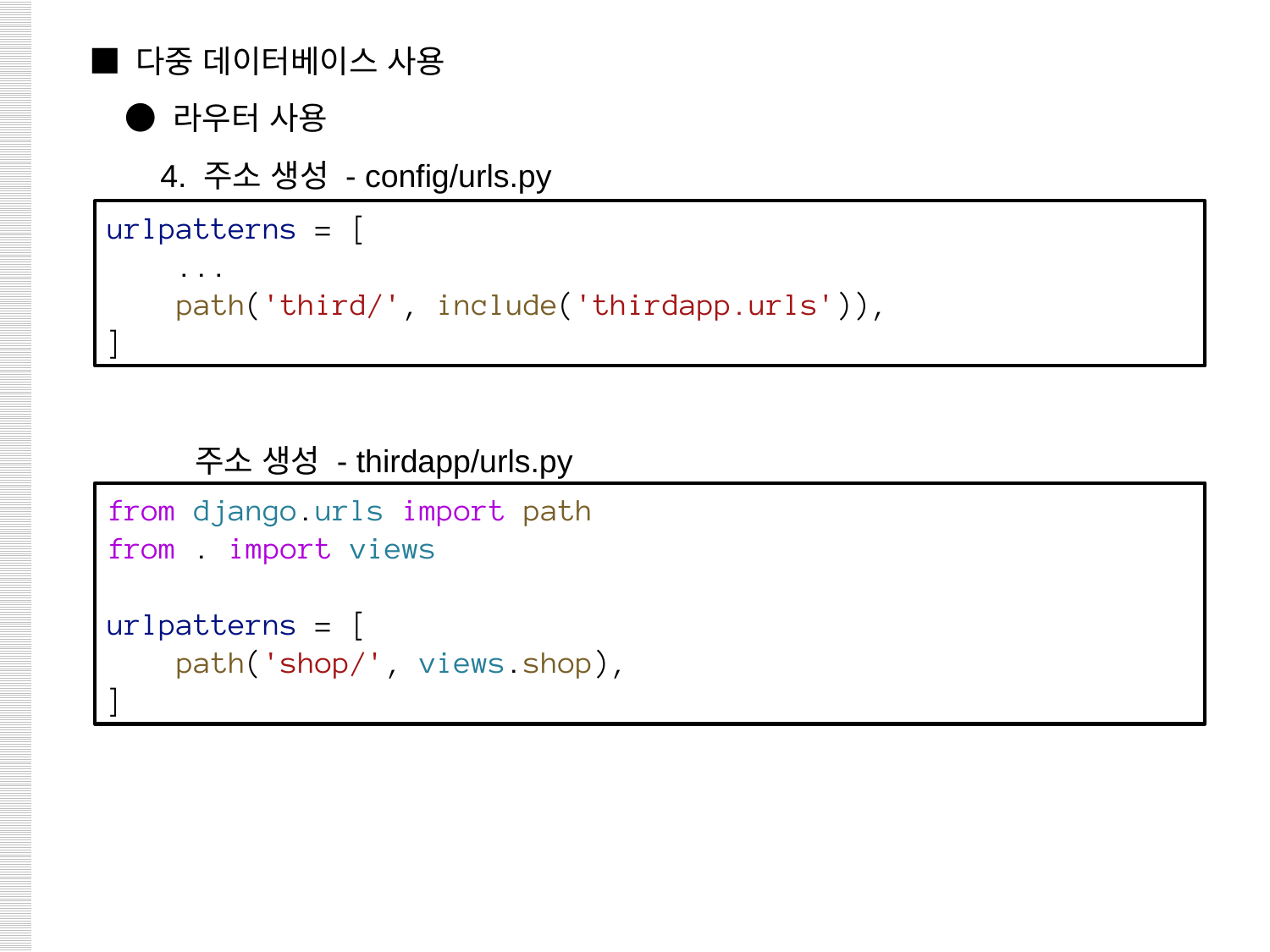

■ 다중 데이터베이스 사용
    ● 라우터 사용
        4. 주소 생성 - config/urls.py

           주소 생성 - thirdapp/urls.py
urlpatterns = [
    ...
    path('third/', include('thirdapp.urls')),
]
from django.urls import path
from . import views

urlpatterns = [
    path('shop/', views.shop),
]